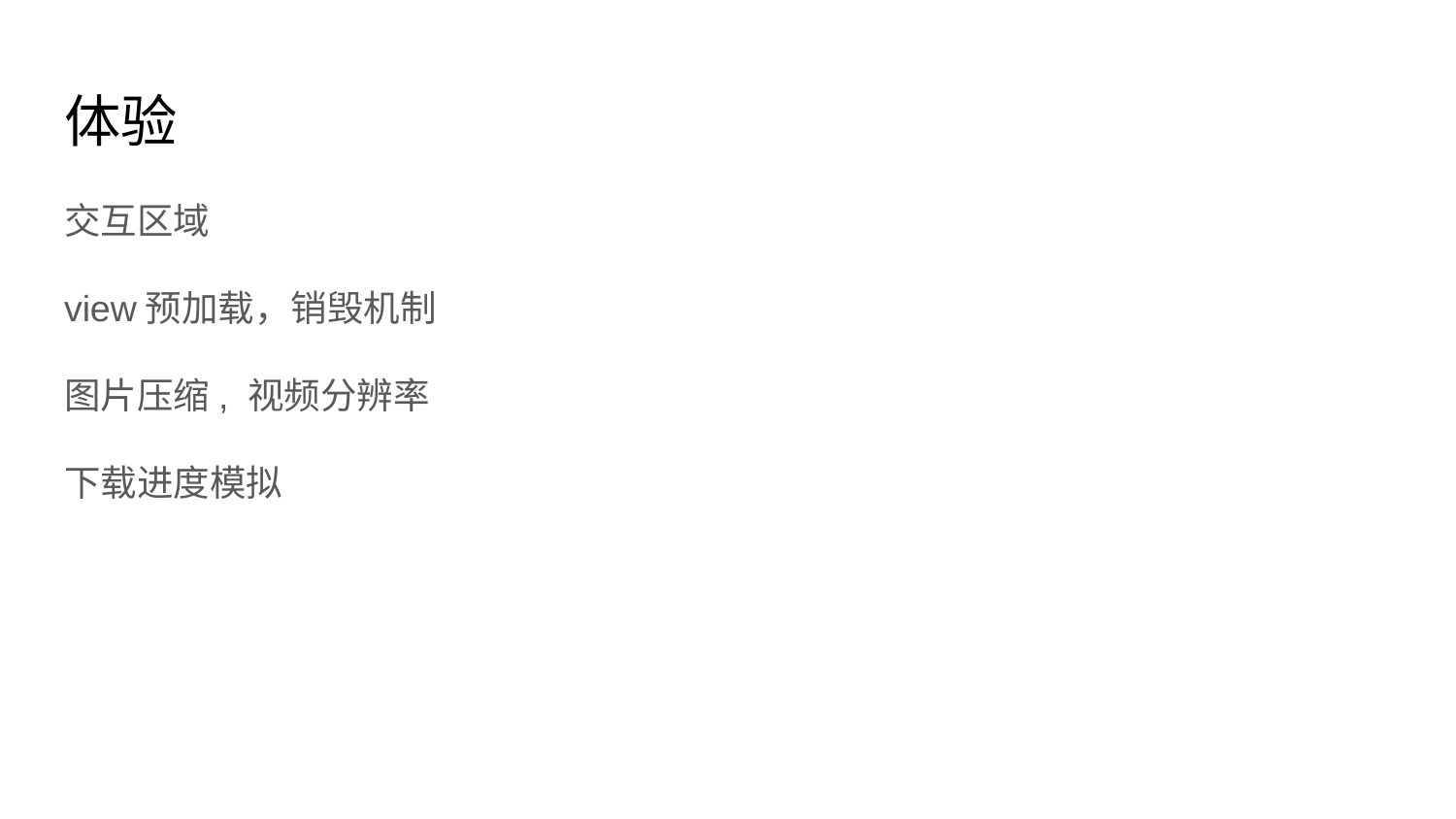

# 体验
交互区域

view预加载，销毁机制

图片压缩, 视频分辨率

下载进度模拟